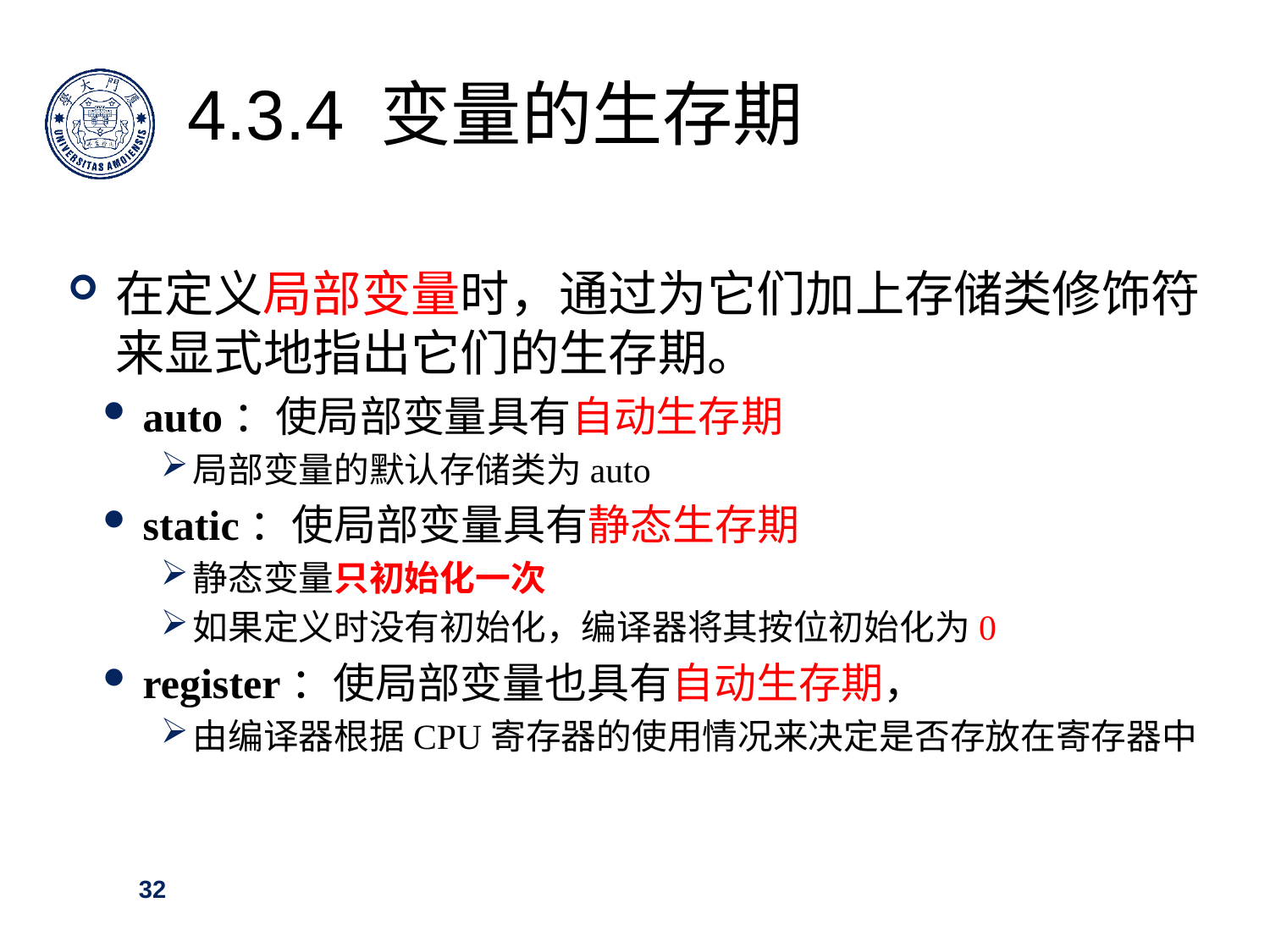

4.3.4 变量的生存期
在定义局部变量时，通过为它们加上存储类修饰符来显式地指出它们的生存期。
auto：使局部变量具有自动生存期
局部变量的默认存储类为auto
static：使局部变量具有静态生存期
静态变量只初始化一次
如果定义时没有初始化，编译器将其按位初始化为0
register：使局部变量也具有自动生存期，
由编译器根据CPU寄存器的使用情况来决定是否存放在寄存器中
32